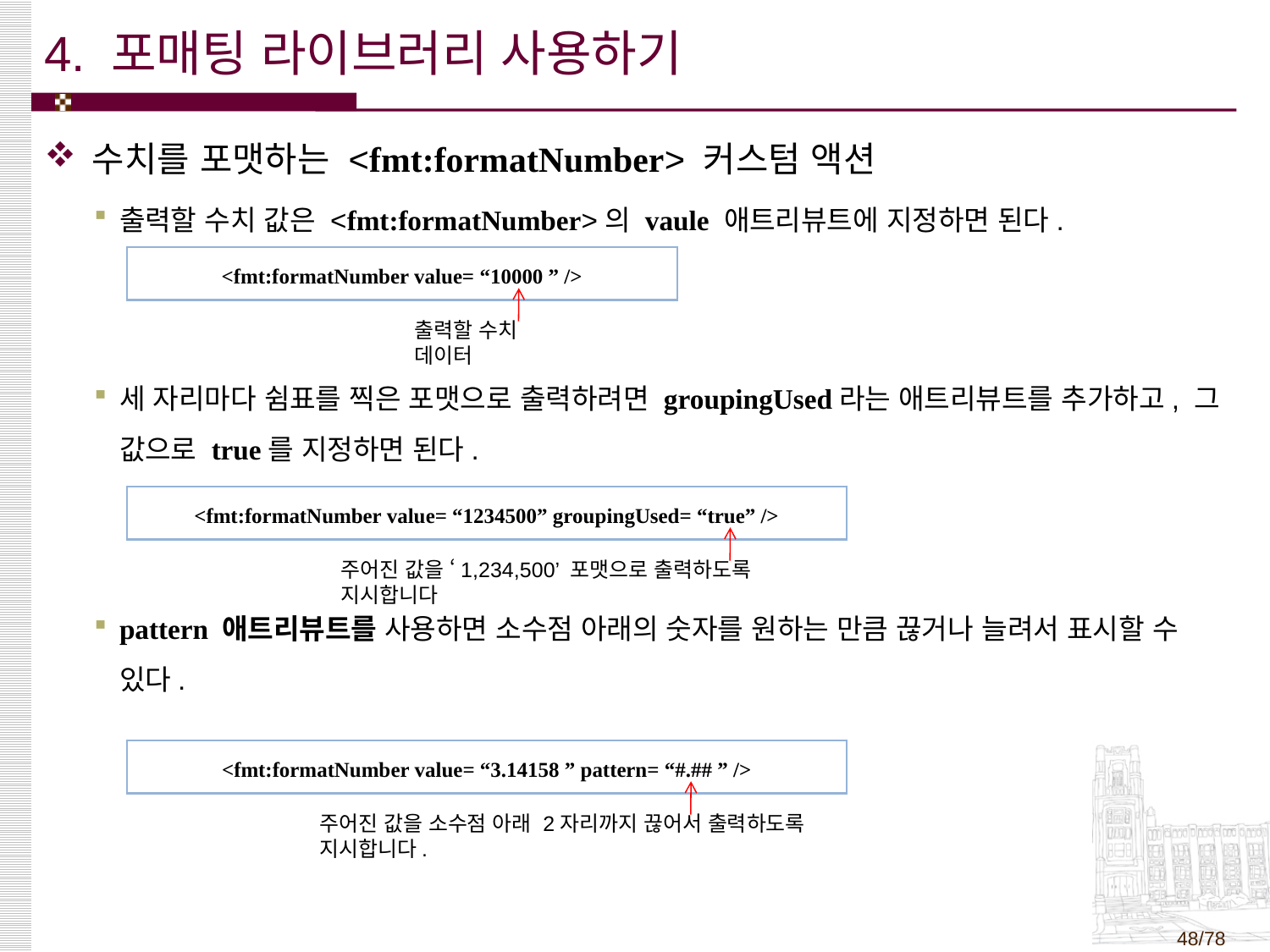

# 4. 포매팅 라이브러리 사용하기
수치를 포맷하는 <fmt:formatNumber> 커스텀 액션
출력할 수치 값은 <fmt:formatNumber>의 vaule 애트리뷰트에 지정하면 된다.

세 자리마다 쉼표를 찍은 포맷으로 출력하려면 groupingUsed라는 애트리뷰트를 추가하고, 그 값으로 true를 지정하면 된다.

pattern 애트리뷰트를 사용하면 소수점 아래의 숫자를 원하는 만큼 끊거나 늘려서 표시할 수 있다.

| <fmt:formatNumber value= “10000 ” /> |
| --- |
출력할 수치 데이터
| <fmt:formatNumber value= “1234500” groupingUsed= “true” /> |
| --- |
주어진 값을 ‘1,234,500’ 포맷으로 출력하도록 지시합니다
| <fmt:formatNumber value= “3.14158 ” pattern= “#.## ” /> |
| --- |
주어진 값을 소수점 아래 2자리까지 끊어서 출력하도록 지시합니다.